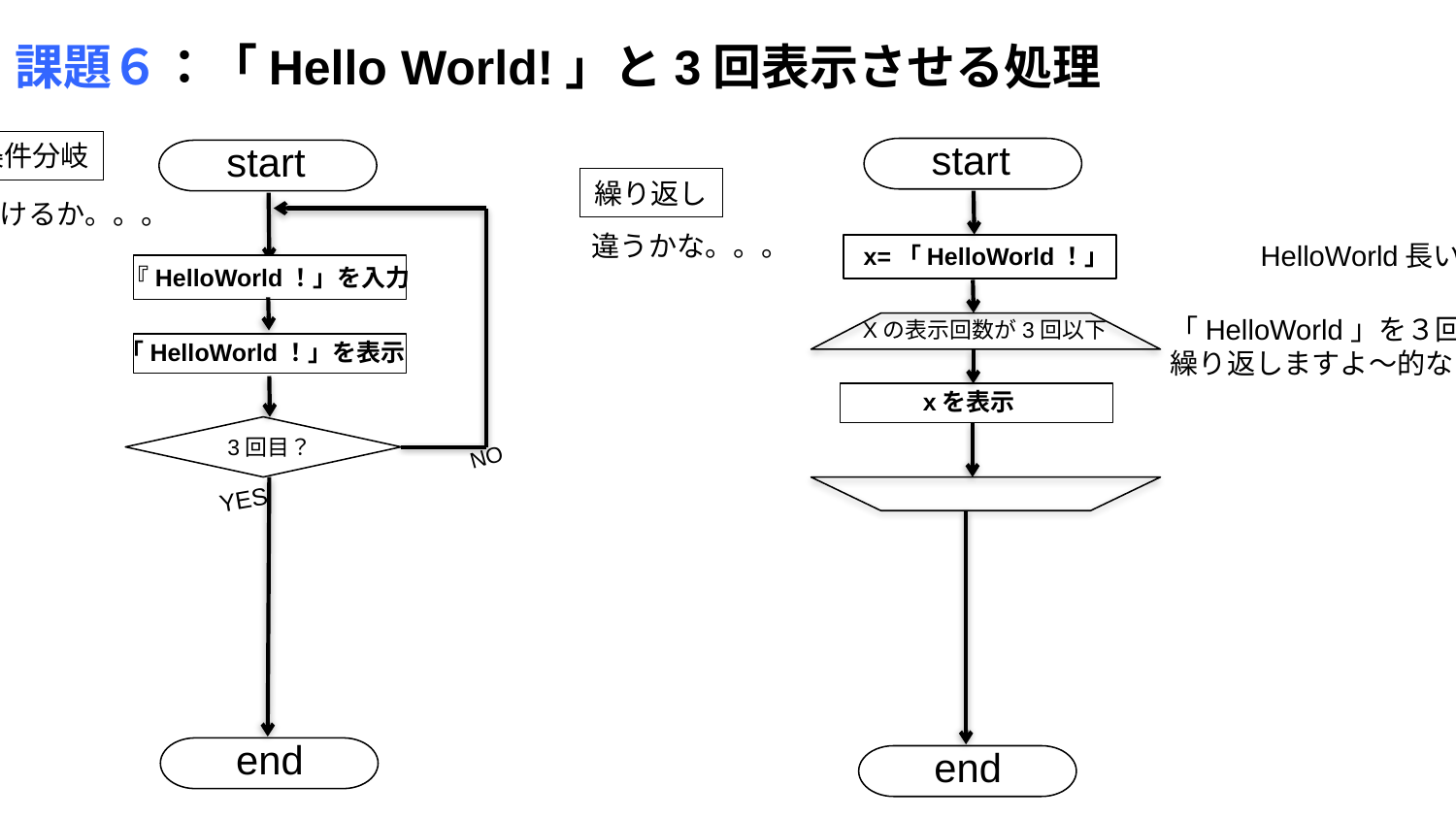

課題６：「Hello World!」と3回表示させる処理
start
start
条件分岐

繰り返し
汎用性？に欠けるか。。。
違うかな。。。
HelloWorld長いからxに代入
x=「HelloWorld！」

『HelloWorld！」を入力

「HelloWorld」を３回表示するまで
繰り返しますよ〜的な？
Xの表示回数が3回以下

「HelloWorld！」を表示

xを表示

3回目？
NO
YES

end
end